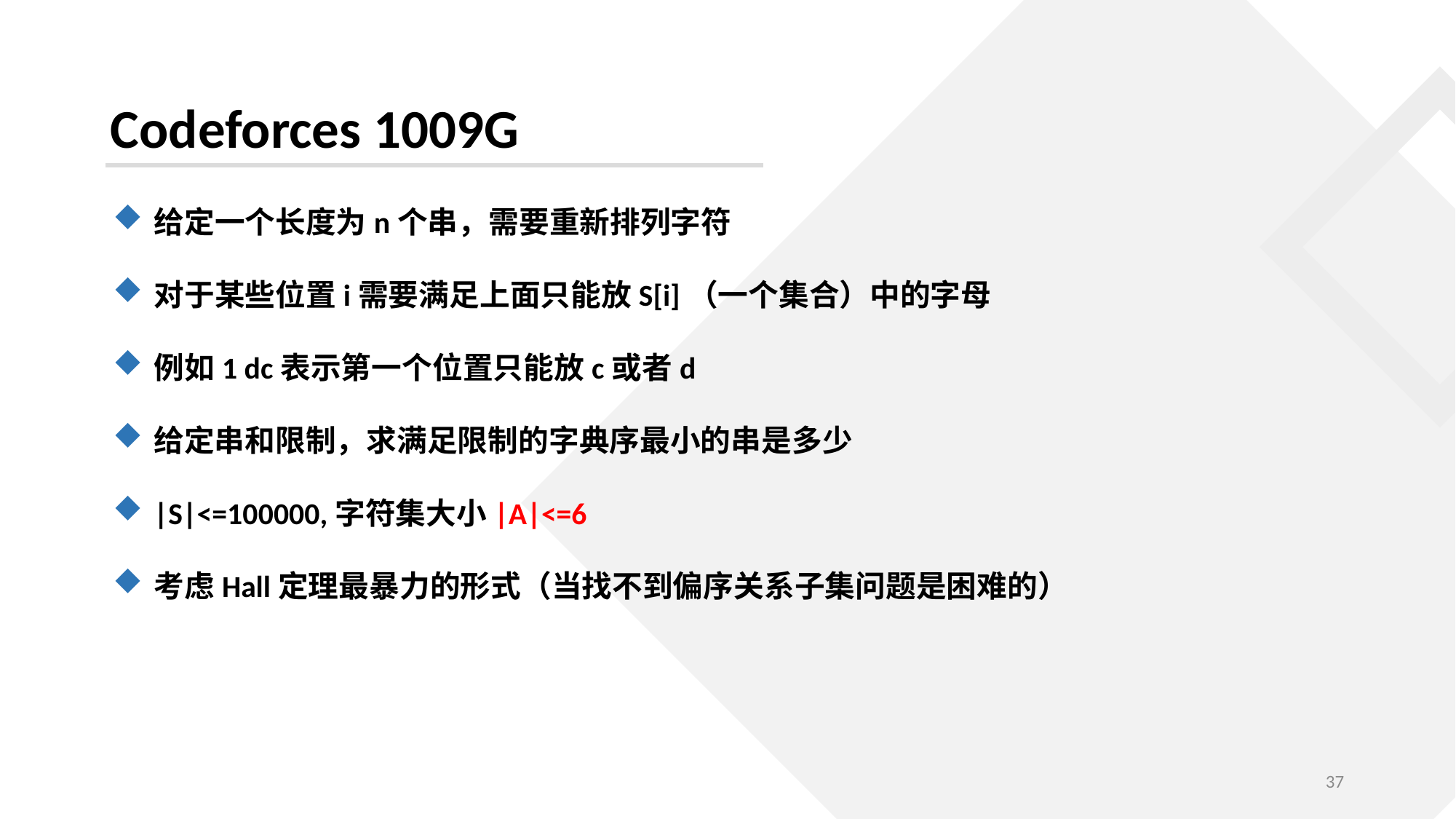

Codeforces 1009G
给定一个长度为n个串，需要重新排列字符

对于某些位置i需要满足上面只能放S[i]（一个集合）中的字母

例如1 dc表示第一个位置只能放c或者d

给定串和限制，求满足限制的字典序最小的串是多少

|S|<=100000,字符集大小|A|<=6

考虑Hall定理最暴力的形式（当找不到偏序关系子集问题是困难的）

37